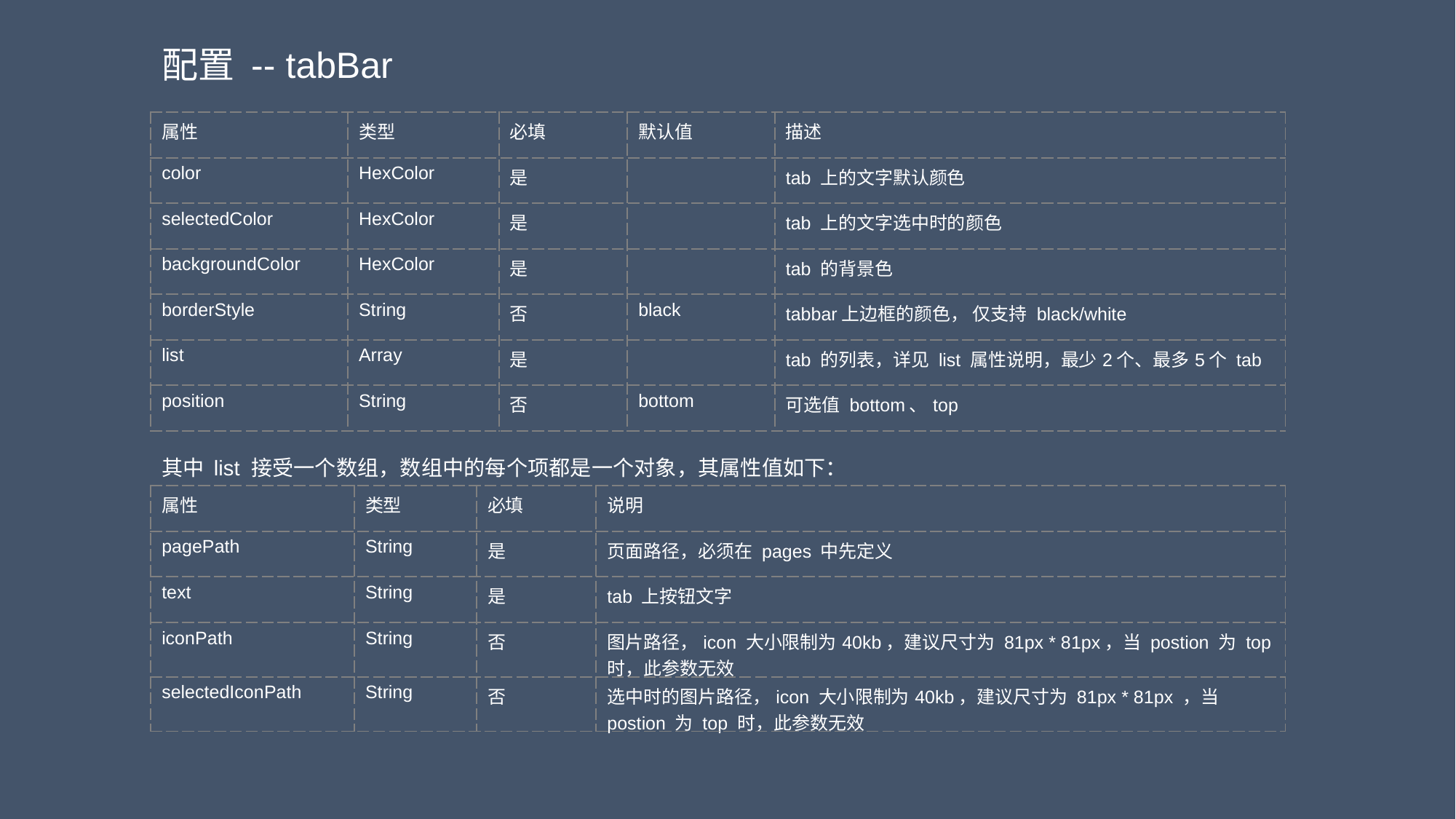

配置 -- tabBar
| 属性 | 类型 | 必填 | 默认值 | 描述 |
| --- | --- | --- | --- | --- |
| color | HexColor | 是 |  | tab 上的文字默认颜色 |
| selectedColor | HexColor | 是 |  | tab 上的文字选中时的颜色 |
| backgroundColor | HexColor | 是 |  | tab 的背景色 |
| borderStyle | String | 否 | black | tabbar上边框的颜色， 仅支持 black/white |
| list | Array | 是 |  | tab 的列表，详见 list 属性说明，最少2个、最多5个 tab |
| position | String | 否 | bottom | 可选值 bottom、top |
其中 list 接受一个数组，数组中的每个项都是一个对象，其属性值如下：
| 属性 | 类型 | 必填 | 说明 |
| --- | --- | --- | --- |
| pagePath | String | 是 | 页面路径，必须在 pages 中先定义 |
| text | String | 是 | tab 上按钮文字 |
| iconPath | String | 否 | 图片路径，icon 大小限制为40kb，建议尺寸为 81px \* 81px，当 postion 为 top 时，此参数无效 |
| selectedIconPath | String | 否 | 选中时的图片路径，icon 大小限制为40kb，建议尺寸为 81px \* 81px ，当 postion 为 top 时，此参数无效 |